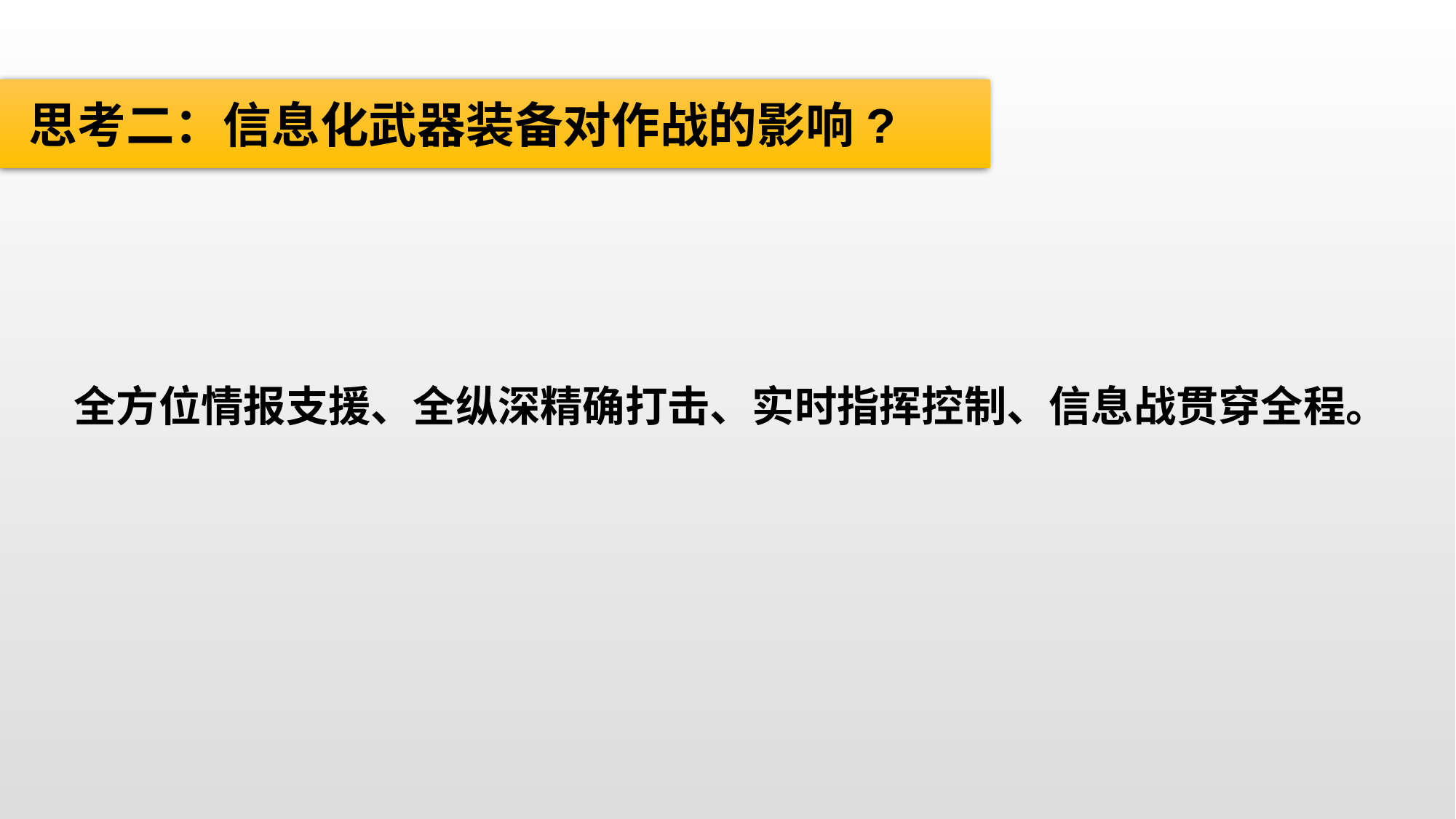

思考二：信息化武器装备对作战的影响?
全方位情报支援、全纵深精确打击、实时指挥控制、信息战贯穿全程。